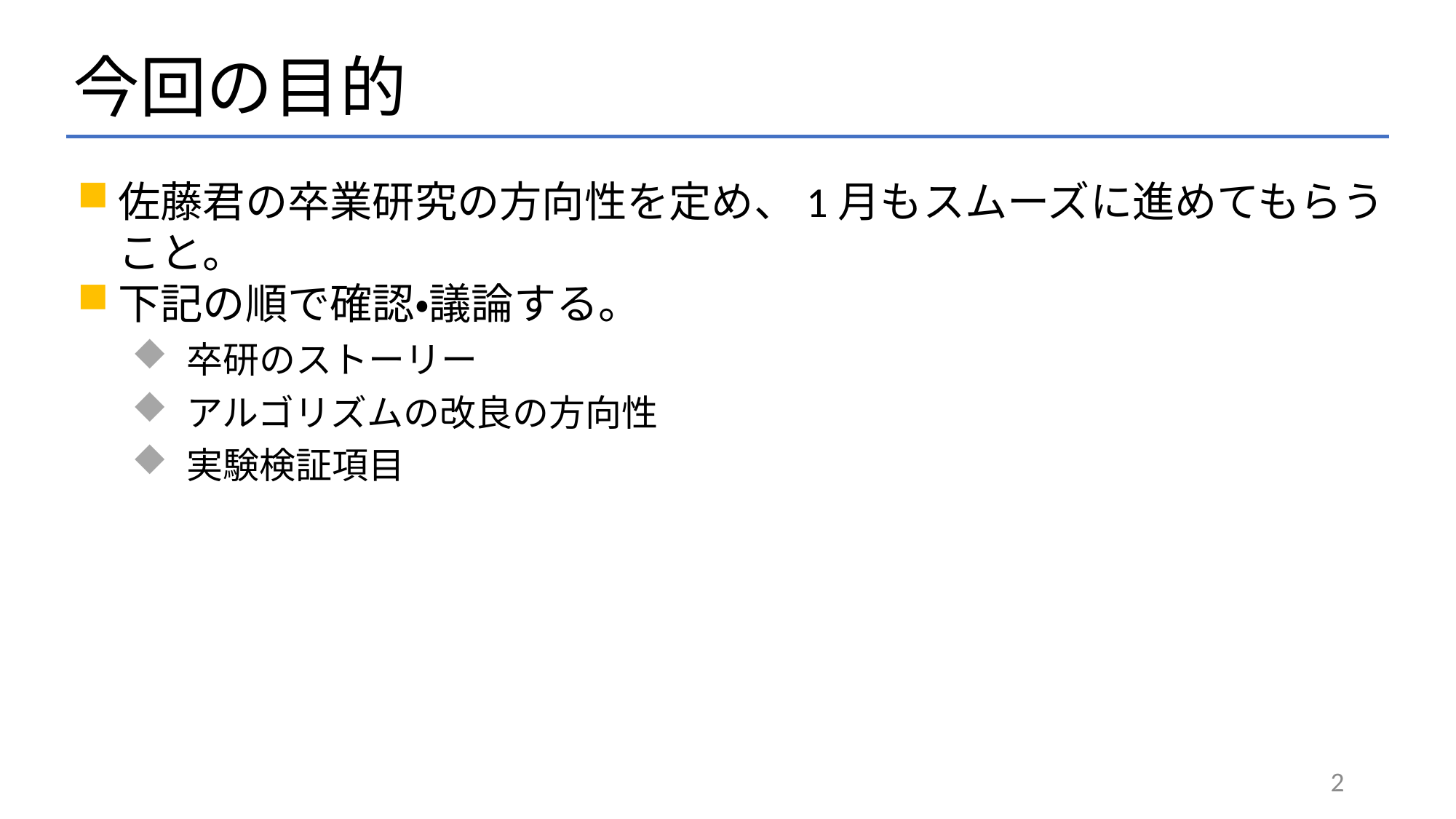

# 今回の目的
佐藤君の卒業研究の方向性を定め、1月もスムーズに進めてもらうこと。
下記の順で確認・議論する。
卒研のストーリー
アルゴリズムの改良の方向性
実験検証項目
2